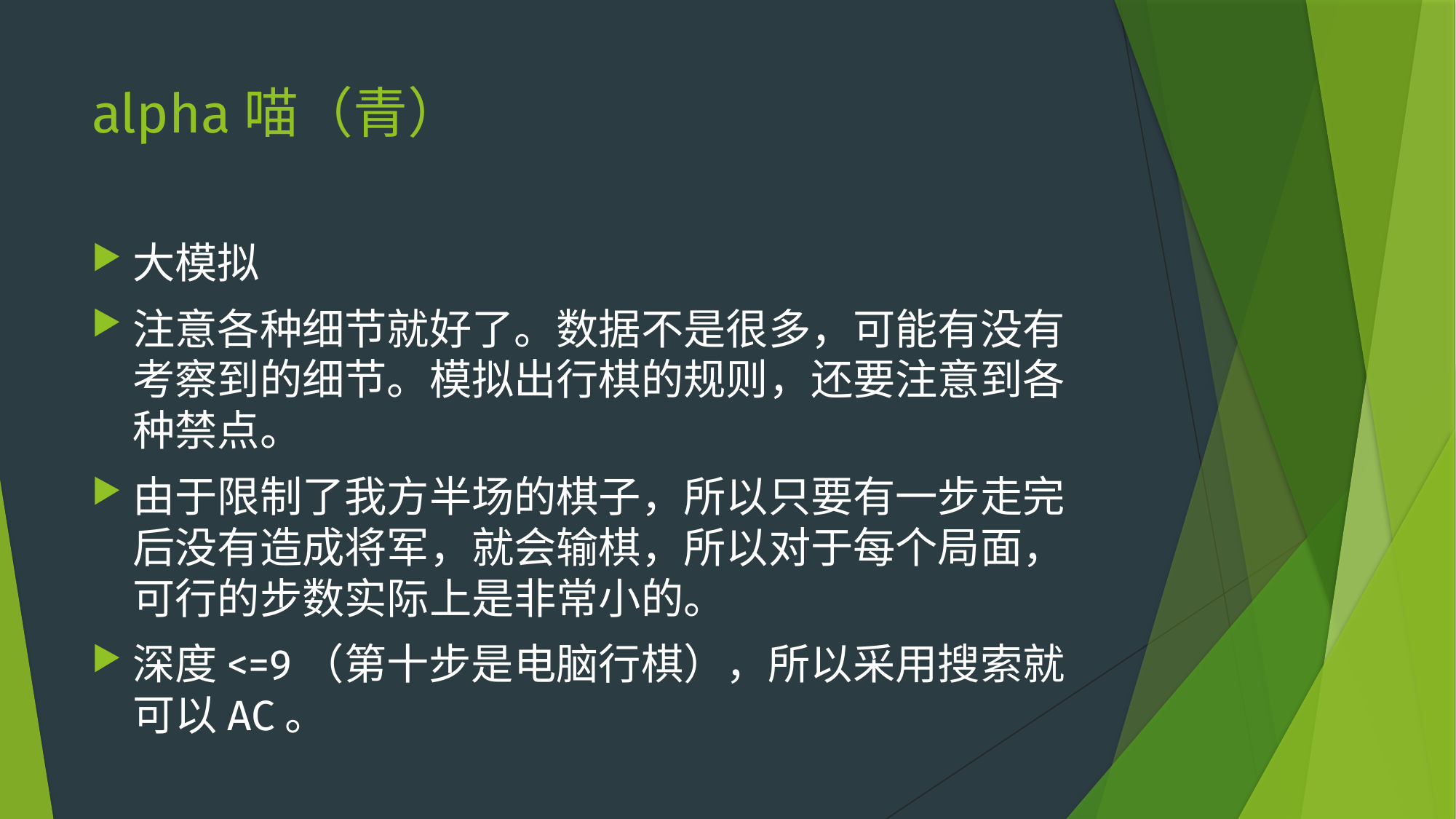

# alpha喵（青）
大模拟
注意各种细节就好了。数据不是很多，可能有没有考察到的细节。模拟出行棋的规则，还要注意到各种禁点。
由于限制了我方半场的棋子，所以只要有一步走完后没有造成将军，就会输棋，所以对于每个局面，可行的步数实际上是非常小的。
深度<=9（第十步是电脑行棋），所以采用搜索就可以AC。